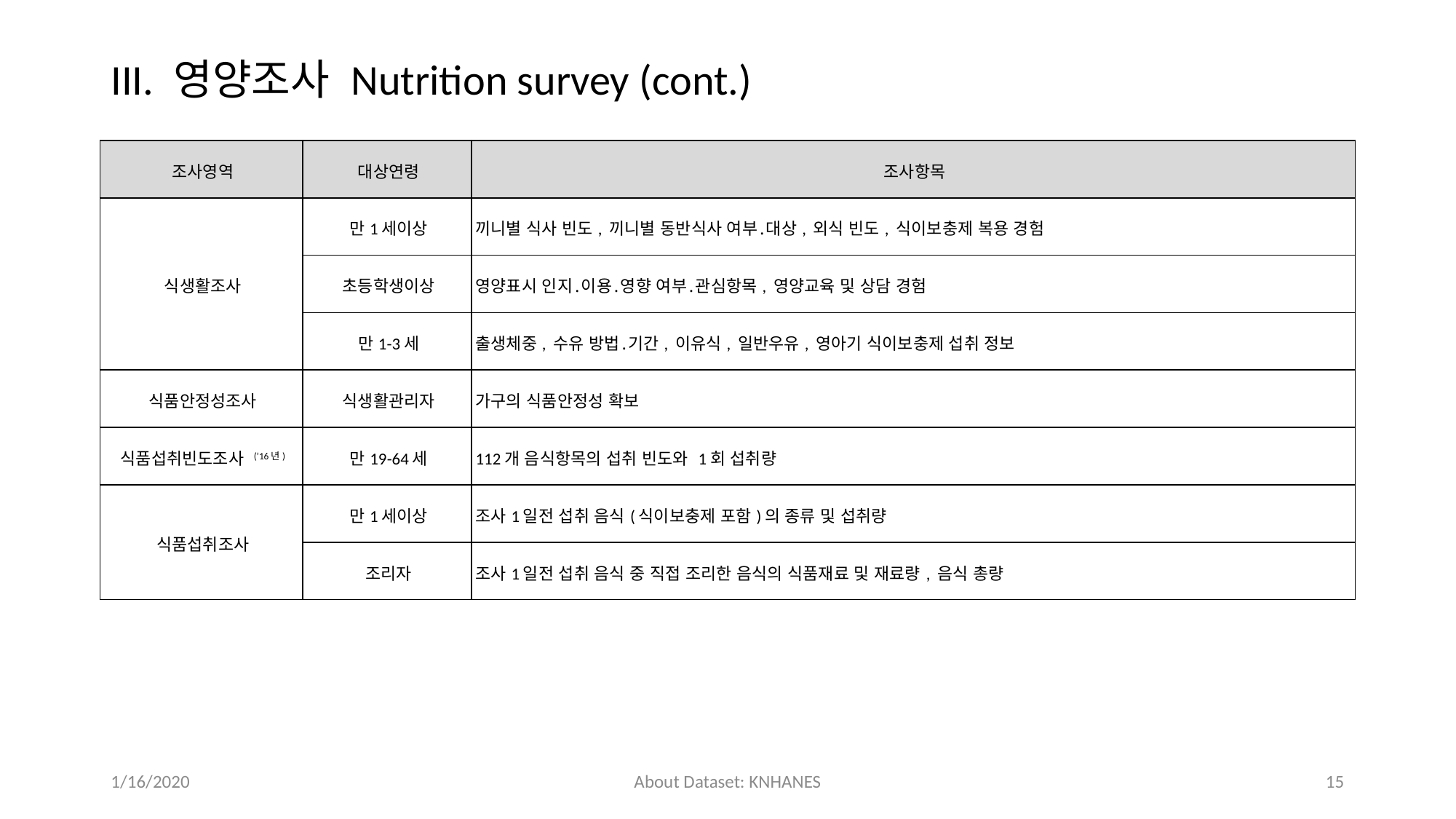

# III. 영양조사 Nutrition survey (cont.)
| 조사영역 | 대상연령 | 조사항목 |
| --- | --- | --- |
| 식생활조사 | 만1세이상 | 끼니별 식사 빈도, 끼니별 동반식사 여부․대상, 외식 빈도, 식이보충제 복용 경험 |
|  | 초등학생이상 | 영양표시 인지․이용․영향 여부․관심항목, 영양교육 및 상담 경험 |
|  | 만1-3세 | 출생체중, 수유 방법․기간, 이유식, 일반우유, 영아기 식이보충제 섭취 정보 |
| 식품안정성조사 | 식생활관리자 | 가구의 식품안정성 확보 |
| 식품섭취빈도조사 (’16년) | 만19-64세 | 112개 음식항목의 섭취 빈도와 1회 섭취량 |
| 식품섭취조사 | 만1세이상 | 조사1일전 섭취 음식(식이보충제 포함)의 종류 및 섭취량 |
|  | 조리자 | 조사1일전 섭취 음식 중 직접 조리한 음식의 식품재료 및 재료량, 음식 총량 |
1/16/2020
About Dataset: KNHANES
15